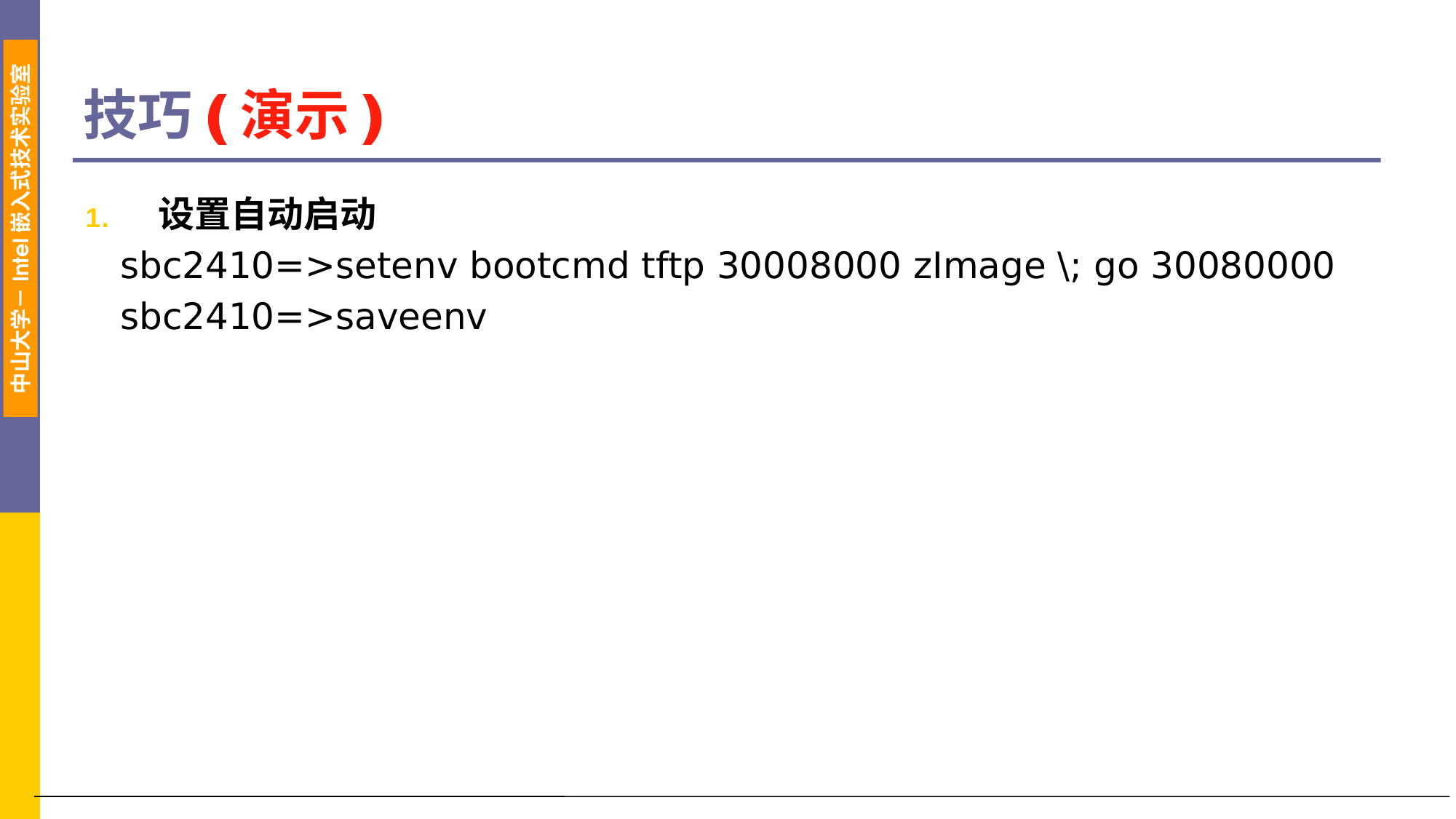

# 技巧(演示)
设置自动启动
   sbc2410=>setenv bootcmd tftp 30008000 zImage \; go 30080000
   sbc2410=>saveenv